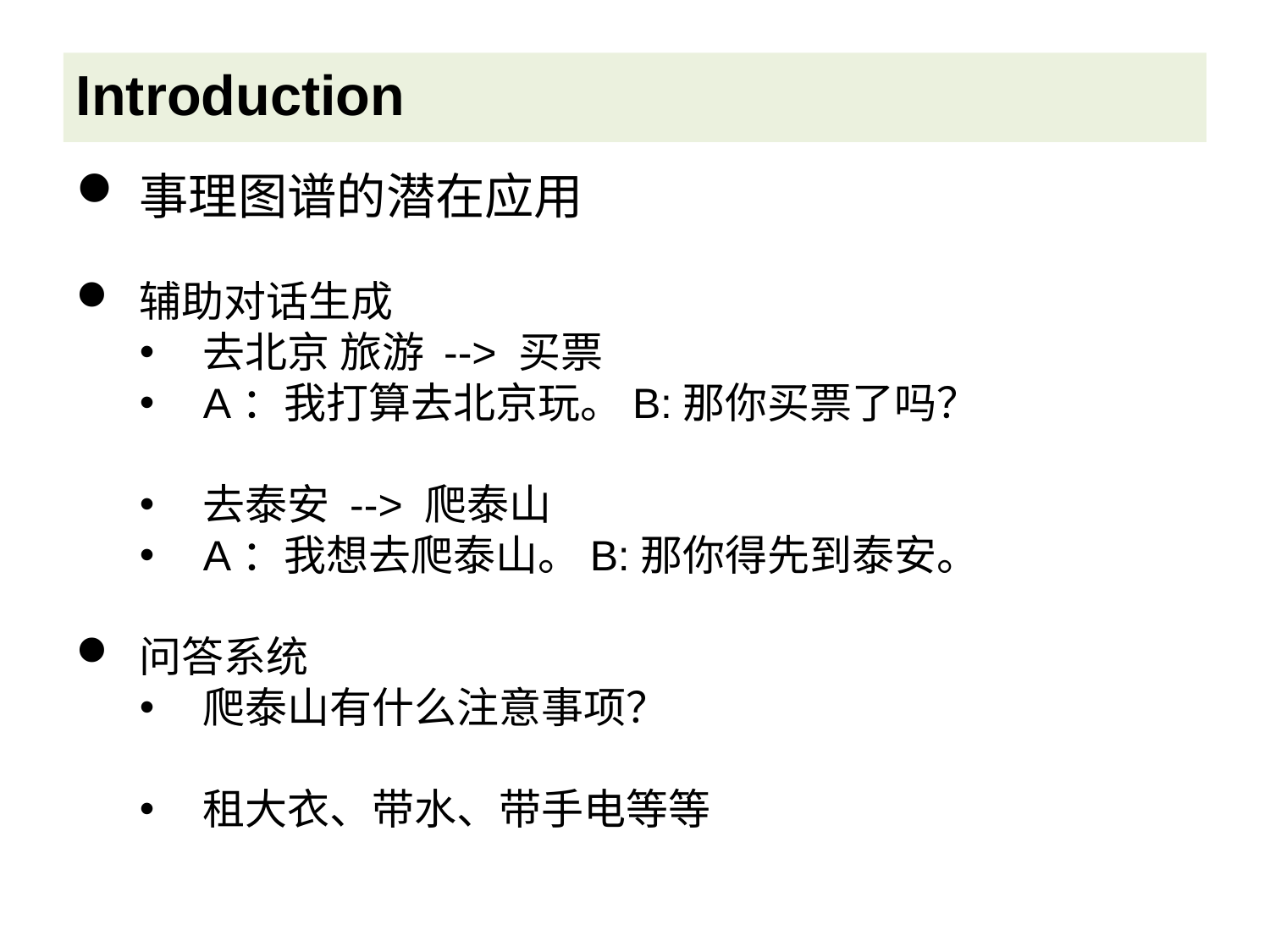

Introduction
事理图谱的潜在应用

辅助对话生成
去北京 旅游 --> 买票
A：我打算去北京玩。B:那你买票了吗？

去泰安 --> 爬泰山
A：我想去爬泰山。B:那你得先到泰安。

问答系统
爬泰山有什么注意事项？

租大衣、带水、带手电等等